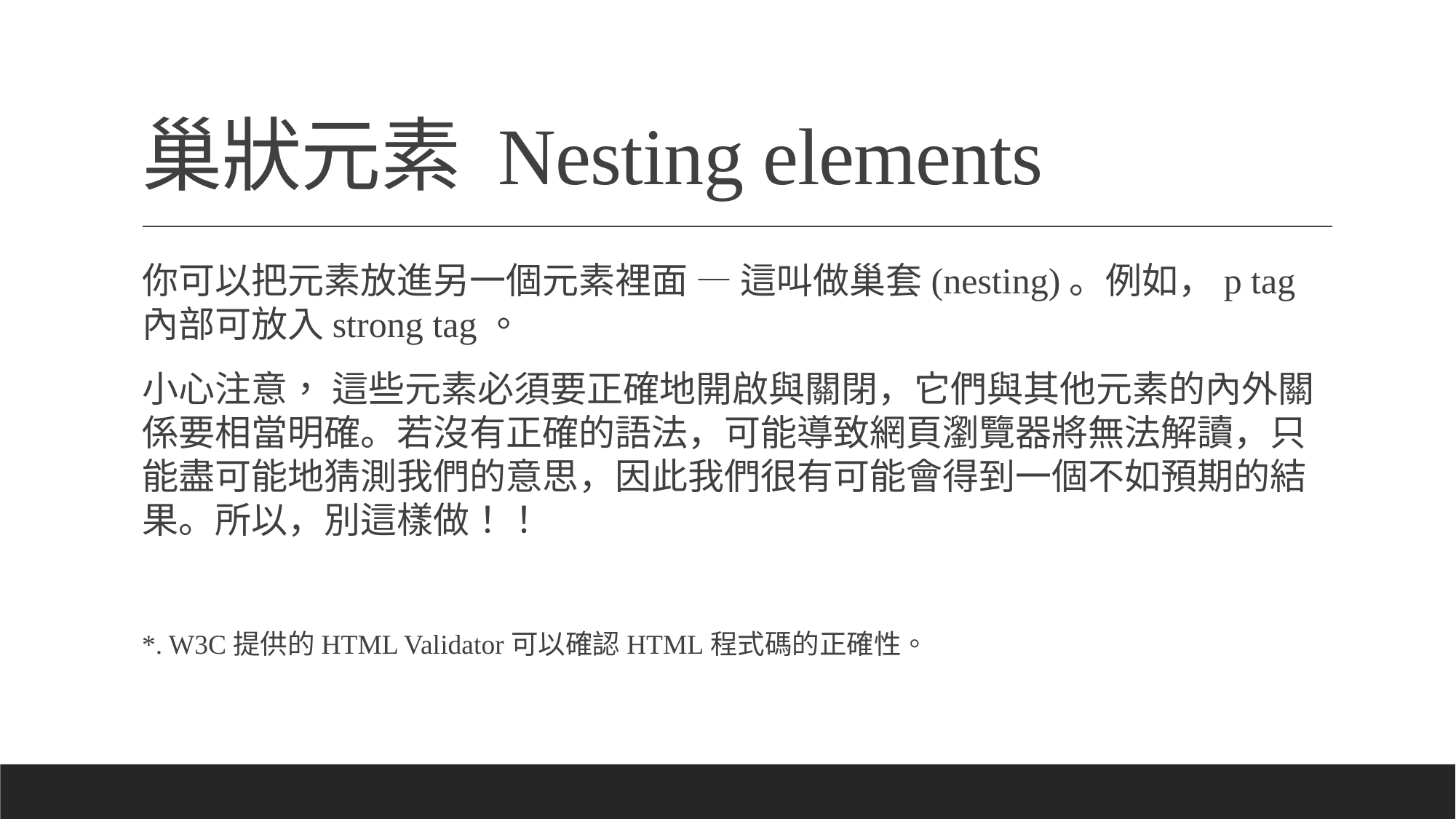

# 巢狀元素 Nesting elements
你可以把元素放進另一個元素裡面 — 這叫做巢套(nesting)。例如，p tag內部可放入strong tag。
小心注意， 這些元素必須要正確地開啟與關閉，它們與其他元素的內外關係要相當明確。若沒有正確的語法，可能導致網頁瀏覽器將無法解讀，只能盡可能地猜測我們的意思，因此我們很有可能會得到一個不如預期的結果。所以，別這樣做！！

*. W3C提供的HTML Validator可以確認HTML程式碼的正確性。